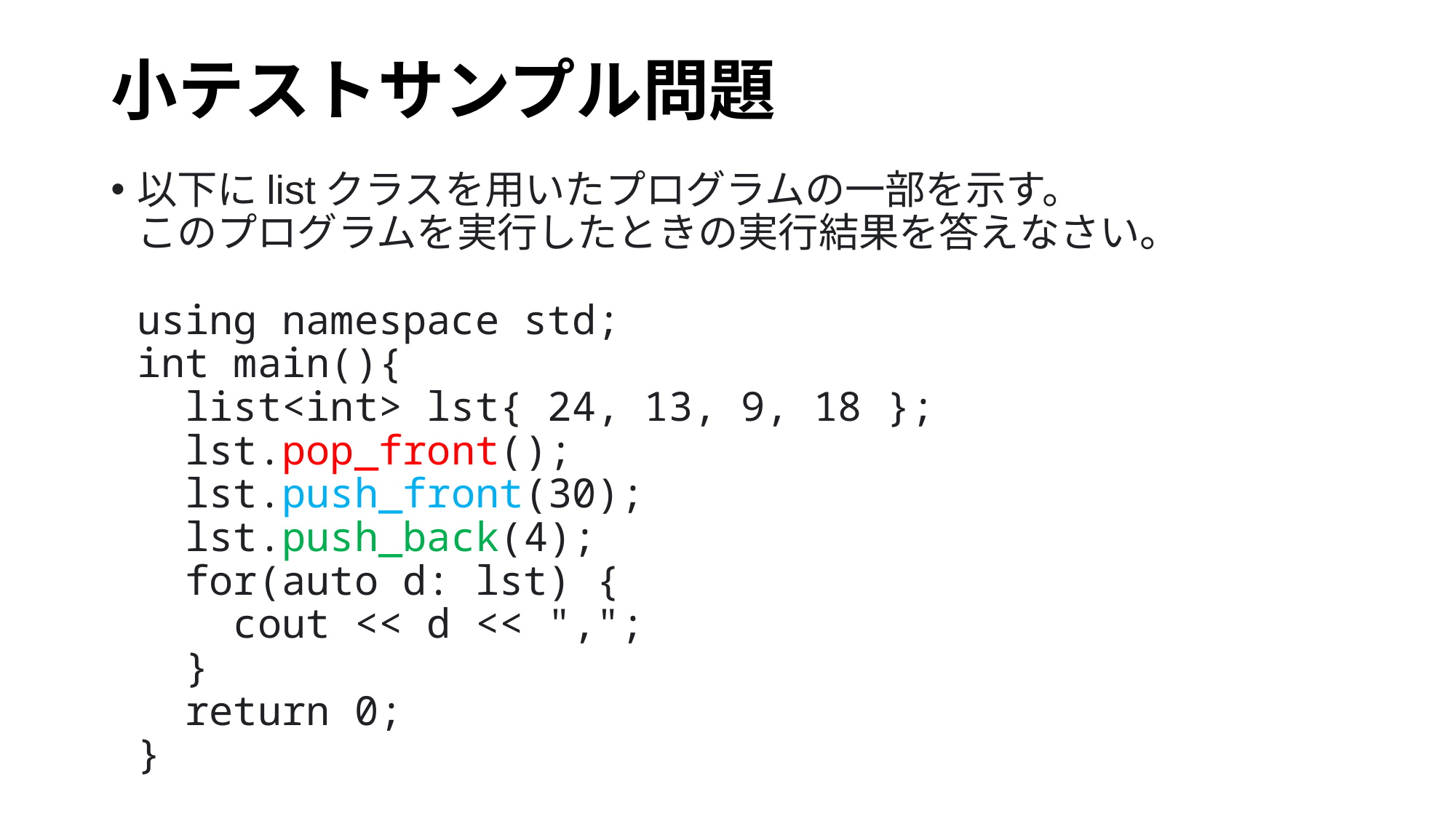

# 小テストサンプル問題
以下にlistクラスを用いたプログラムの一部を示す。
このプログラムを実行したときの実行結果を答えなさい。
using namespace std;
int main(){
  list<int> lst{ 24, 13, 9, 18 };
  lst.pop_front();
  lst.push_front(30);
  lst.push_back(4);
  for(auto d: lst) {
    cout << d << ",";
  }
  return 0;
}